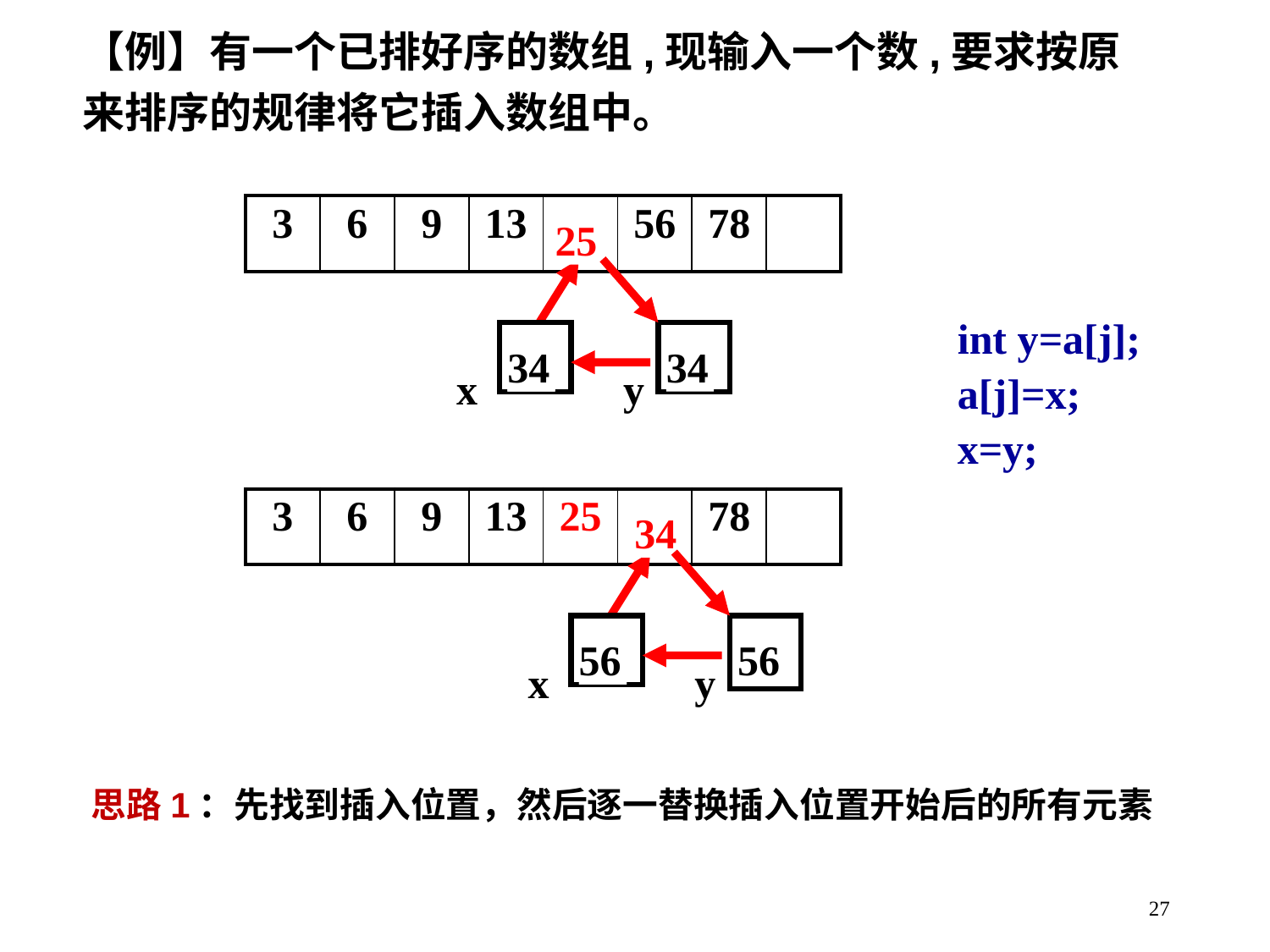

【例】有一个已排好序的数组,现输入一个数,要求按原来排序的规律将它插入数组中。
| 3 | 6 | 9 | 13 | 34 | 56 | 78 |  |
| --- | --- | --- | --- | --- | --- | --- | --- |
25

int y=a[j];
a[j]=x;
x=y;

25
34
34
x
y

| 3 | 6 | 9 | 13 | 25 | 56 | 78 |  |
| --- | --- | --- | --- | --- | --- | --- | --- |
34

34

34
56
56
x
y

思路1：先找到插入位置，然后逐一替换插入位置开始后的所有元素
27